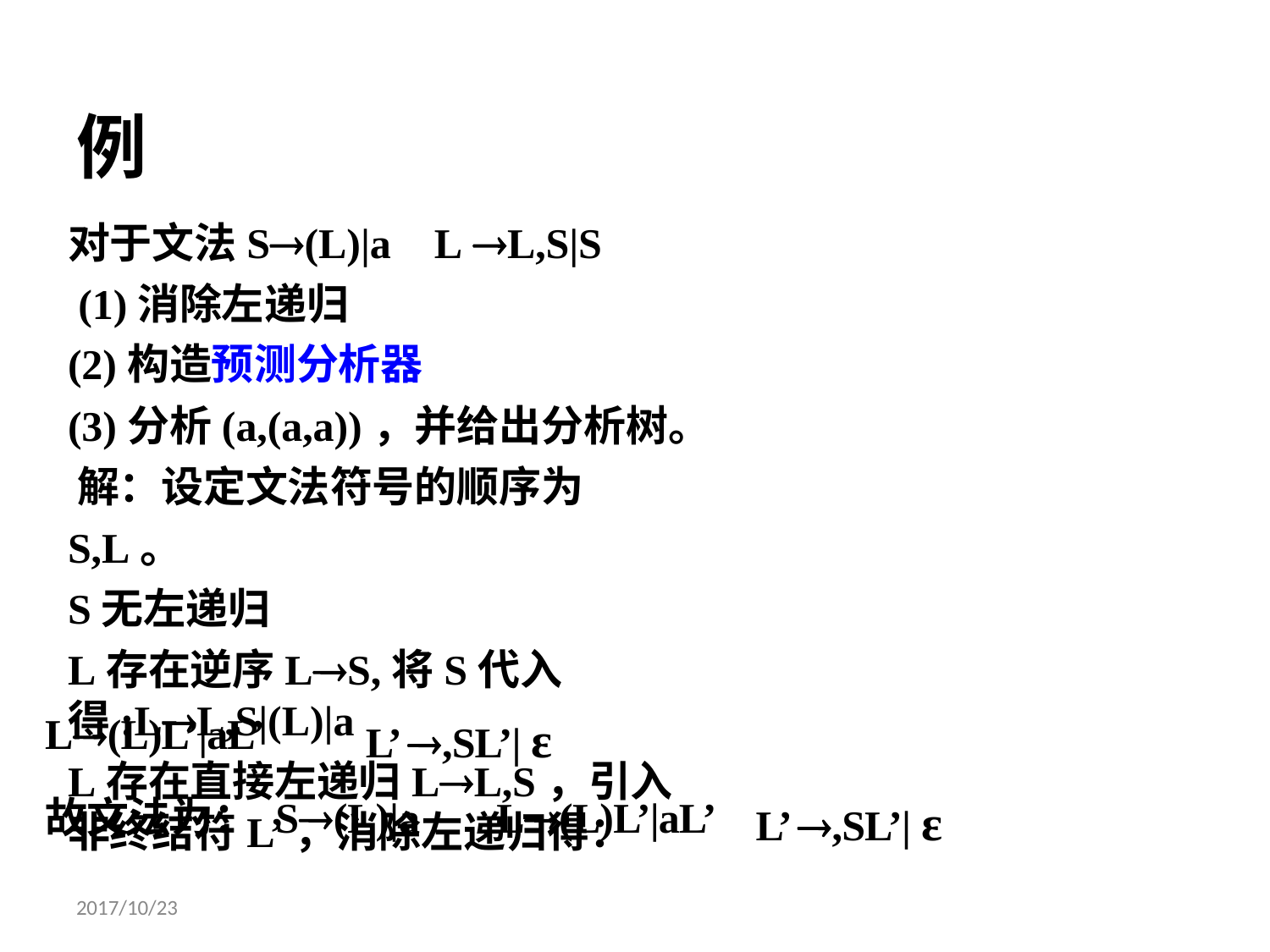

# 例
对于文法S→(L)|a	L →L,S|S  (1)消除左递归
(2)构造预测分析器
(3)分析(a,(a,a))，并给出分析树。 解：设定文法符号的顺序为S,L。
S无左递归
L存在逆序L→S,将S代入得:L→L,S|(L)|a
L存在直接左递归L→L,S，引入非终结符L’，消除左递归得：
L→(L)L’|aL’
L’ →,SL’| ε
故文法为： S→(L)|a	L→(L)L’|aL’
L’ →,SL’| ε
2017/10/23
73